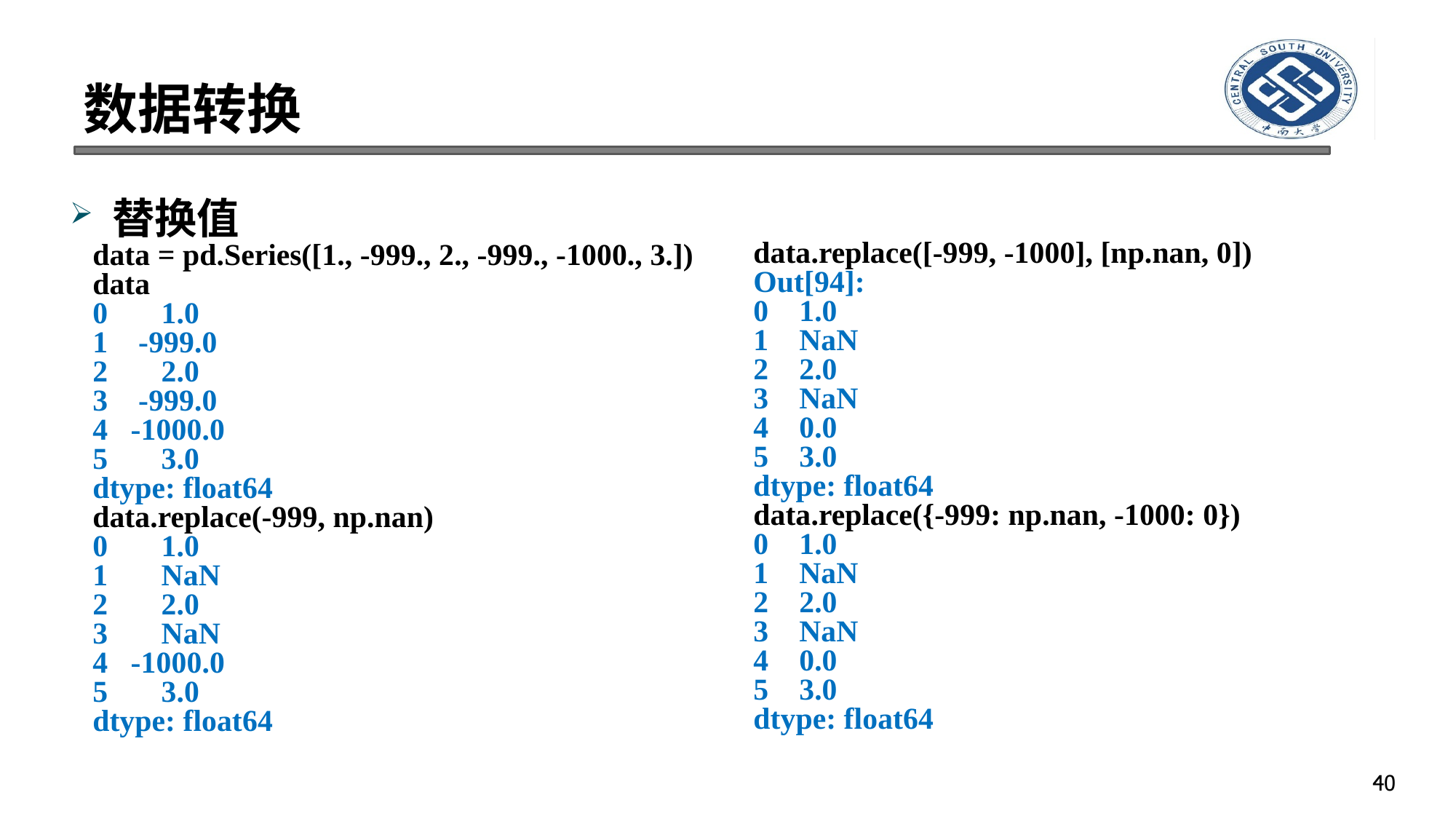

# 数据转换
替换值
data = pd.Series([1., -999., 2., -999., -1000., 3.])
data
0       1.0
1    -999.0
2       2.0
3    -999.0
4   -1000.0
5       3.0
dtype: float64
data.replace(-999, np.nan)
0       1.0
1       NaN
2       2.0
3       NaN
4   -1000.0
5       3.0
dtype: float64

data.replace([-999, -1000], [np.nan, 0])
Out[94]:
0    1.0
1    NaN
2    2.0
3    NaN
4    0.0
5    3.0
dtype: float64
data.replace({-999: np.nan, -1000: 0})
0    1.0
1    NaN
2    2.0
3    NaN
4    0.0
5    3.0
dtype: float64
40